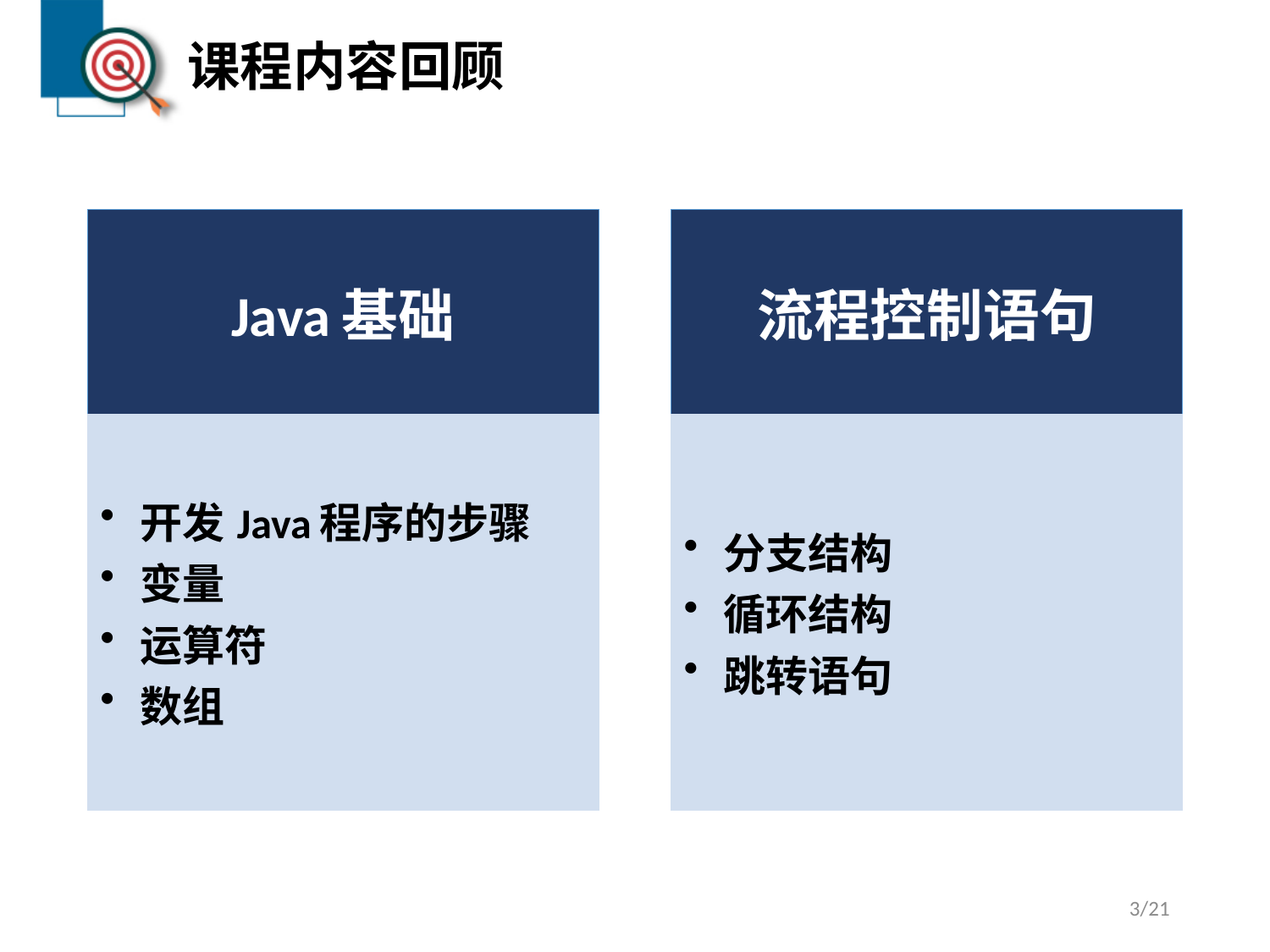

# 课程内容回顾
Java基础
分支结构
流程控制语句
开发Java程序的步骤
变量
运算符
循环结构
跳转语句
数组
3/21